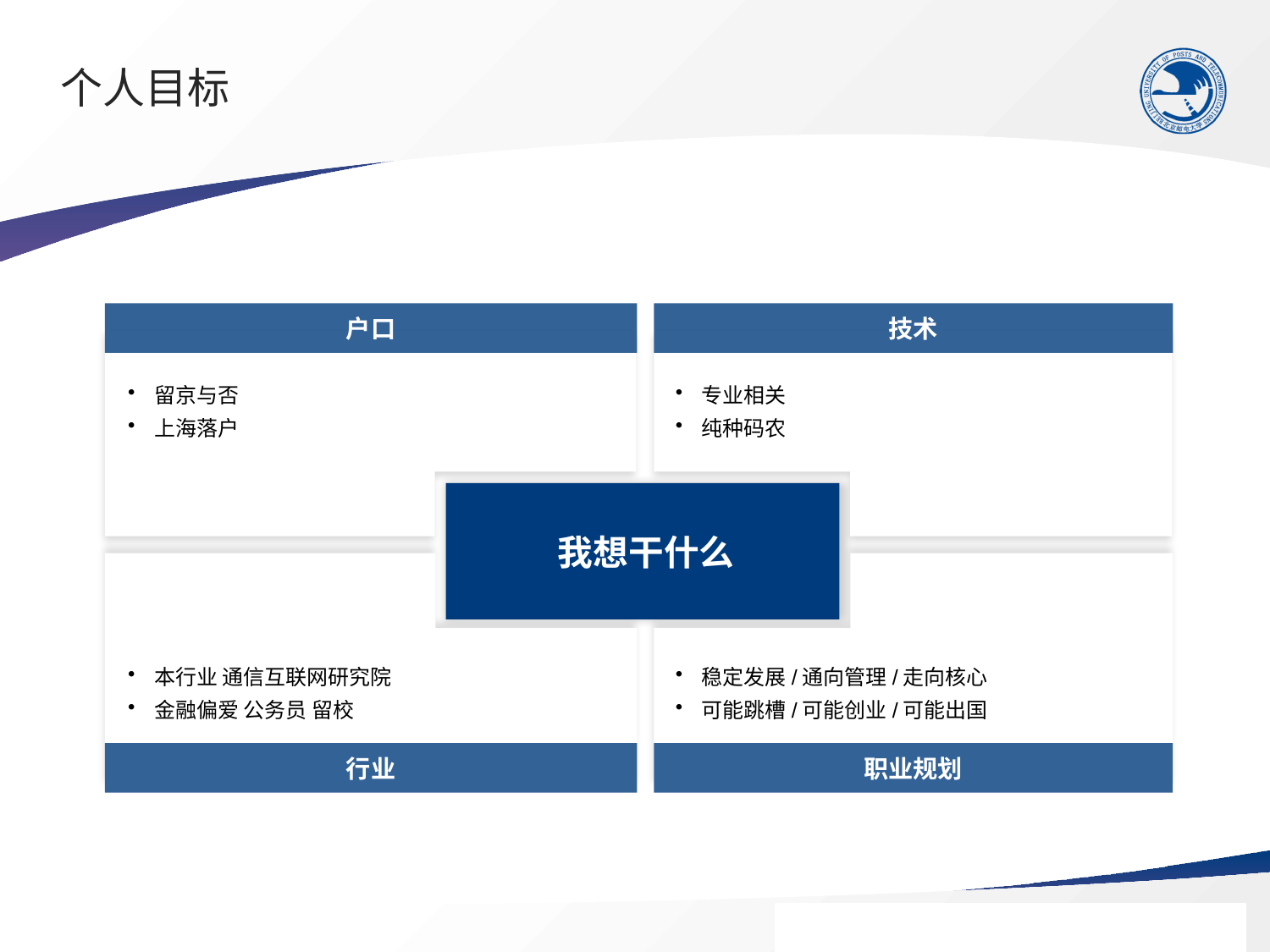

# 个人目标
户口
技术

留京与否
上海落户
专业相关
纯种码农

我想干什么

本行业 通信互联网研究院
金融偏爱 公务员 留校
稳定发展/通向管理/走向核心
可能跳槽/可能创业/可能出国
行业
职业规划